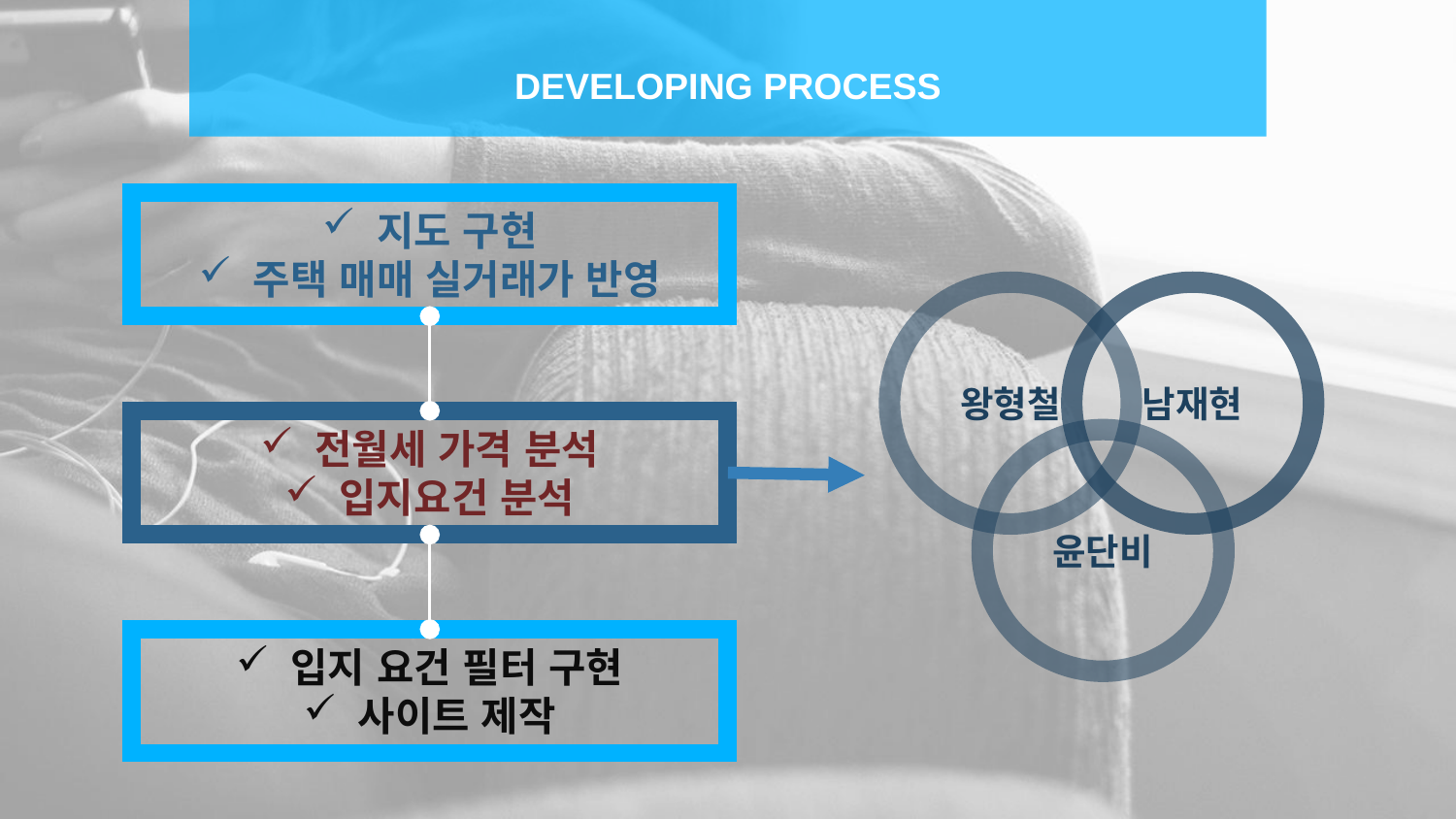

# DEVELOPING PROCESS
지도 구현
주택 매매 실거래가 반영
왕형철
남재현
전월세 가격 분석
입지요건 분석
윤단비
입지 요건 필터 구현
사이트 제작